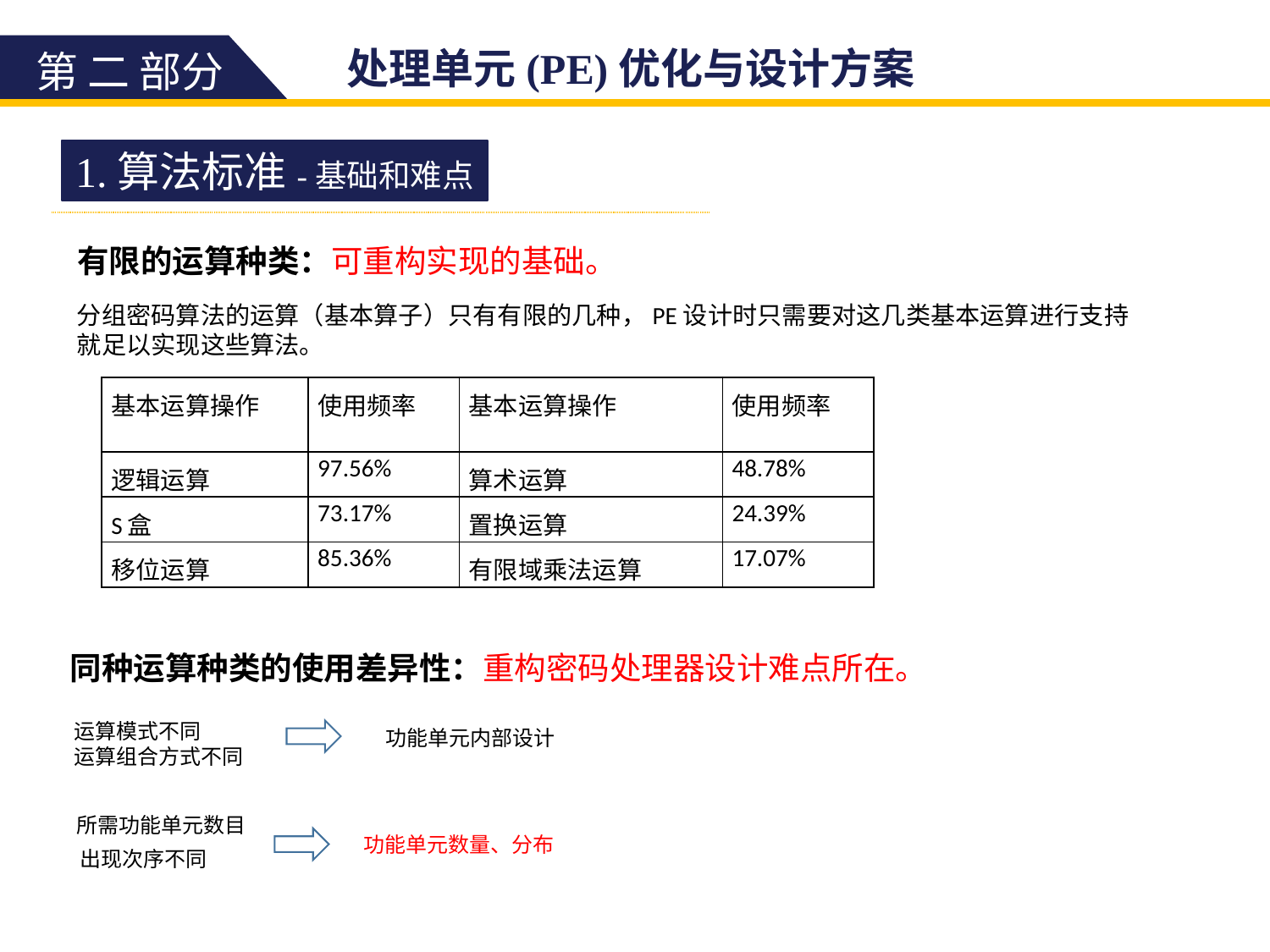

处理单元(PE)优化与设计方案

第 二 部分

1.算法标准-基础和难点

有限的运算种类：可重构实现的基础。

分组密码算法的运算（基本算子）只有有限的几种，PE设计时只需要对这几类基本运算进行支持就足以实现这些算法。
| 基本运算操作 | 使用频率 | 基本运算操作 | 使用频率 |
| --- | --- | --- | --- |
| 逻辑运算 | 97.56% | 算术运算 | 48.78% |
| S盒 | 73.17% | 置换运算 | 24.39% |
| 移位运算 | 85.36% | 有限域乘法运算 | 17.07% |
同种运算种类的使用差异性：重构密码处理器设计难点所在。
运算模式不同
运算组合方式不同
功能单元内部设计

所需功能单元数目
功能单元数量、分布

出现次序不同